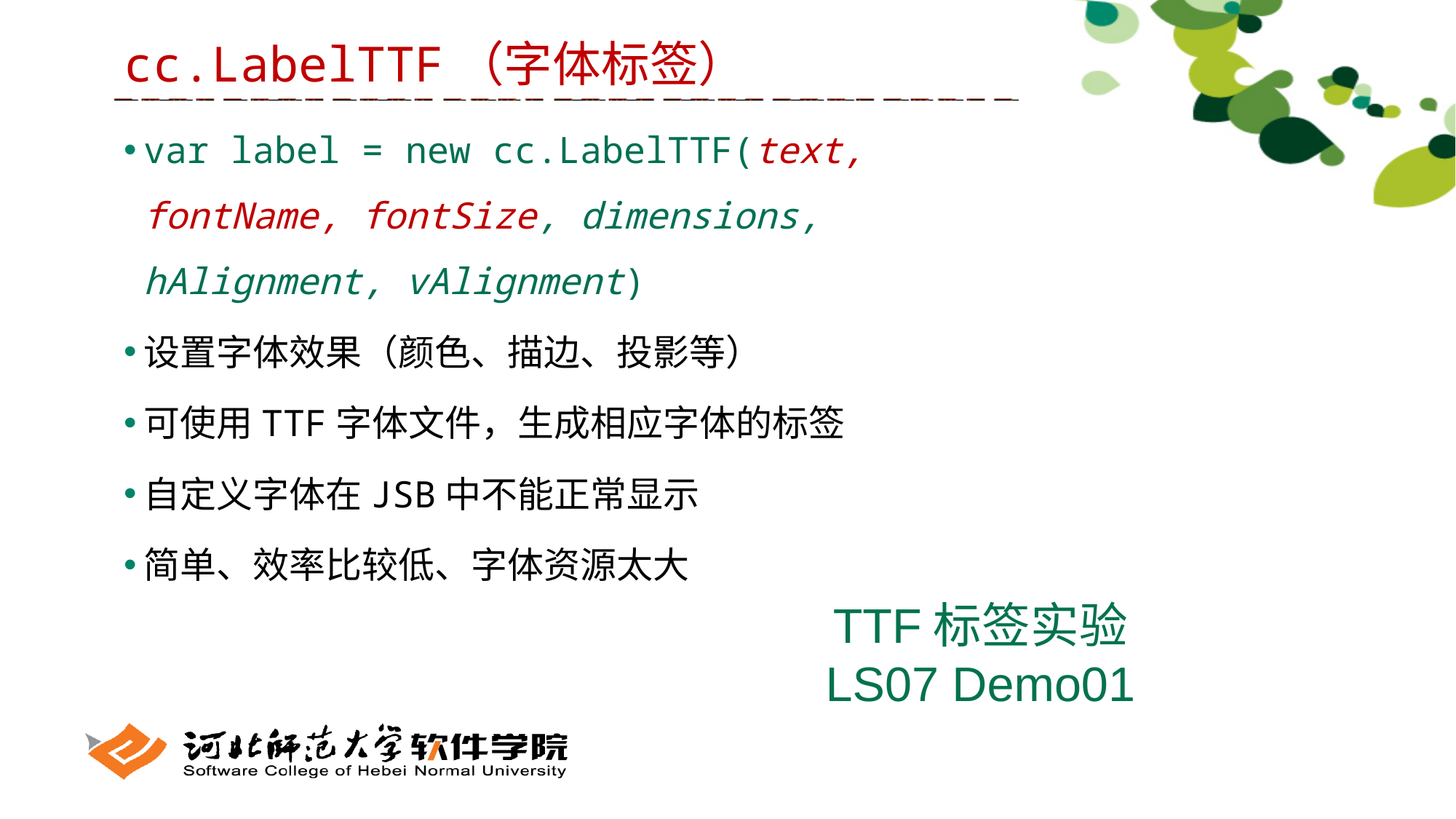

cc.LabelTTF（字体标签）

var label = new cc.LabelTTF(text, fontName, fontSize, dimensions, hAlignment, vAlignment)
设置字体效果（颜色、描边、投影等）
可使用TTF字体文件，生成相应字体的标签
自定义字体在JSB中不能正常显示
简单、效率比较低、字体资源太大

TTF标签实验 LS07 Demo01